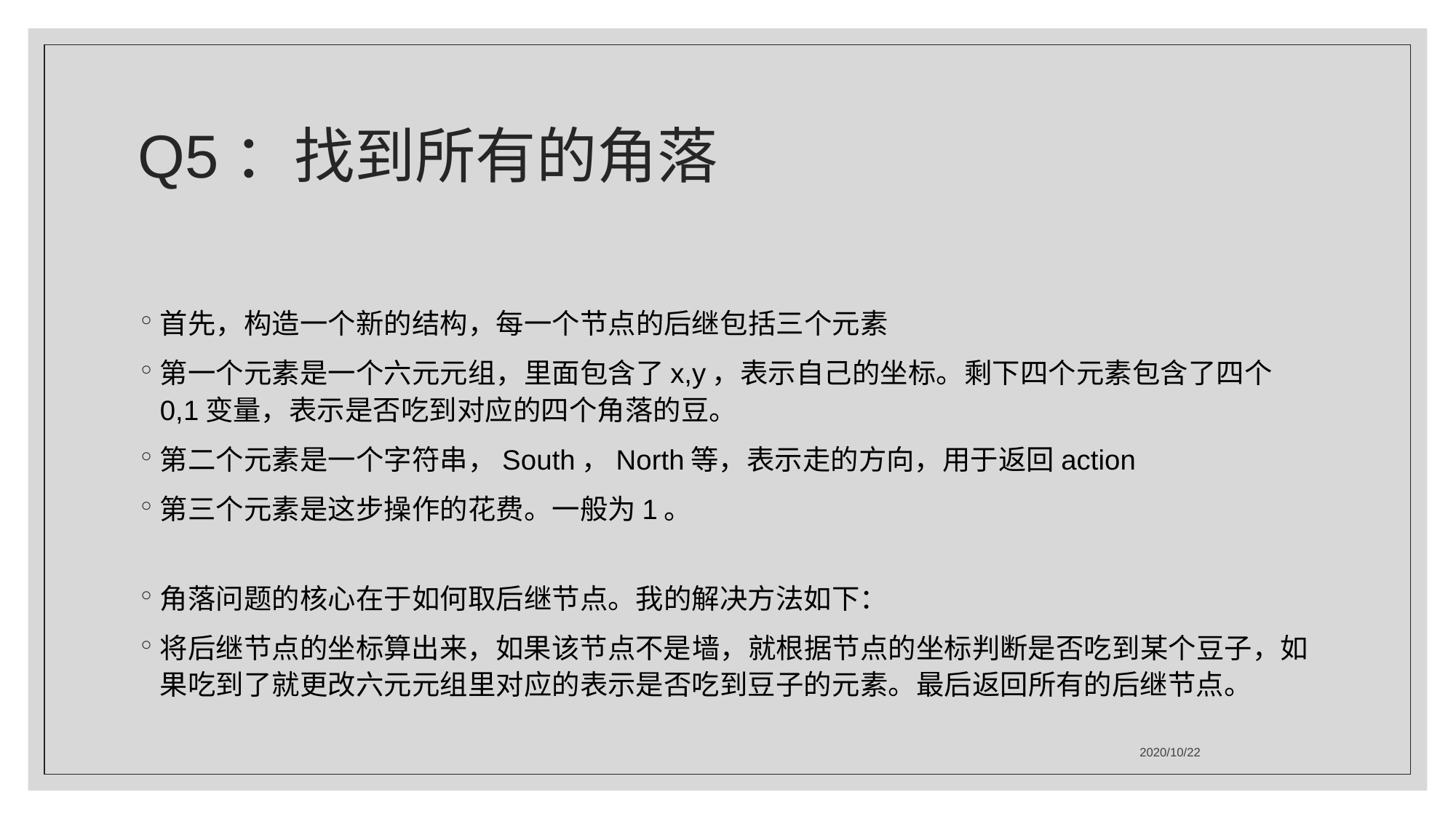

# Q5：找到所有的角落

首先，构造一个新的结构，每一个节点的后继包括三个元素
第一个元素是一个六元元组，里面包含了x,y，表示自己的坐标。剩下四个元素包含了四个0,1变量，表示是否吃到对应的四个角落的豆。
第二个元素是一个字符串，South，North等，表示走的方向，用于返回action
第三个元素是这步操作的花费。一般为1。

角落问题的核心在于如何取后继节点。我的解决方法如下：
将后继节点的坐标算出来，如果该节点不是墙，就根据节点的坐标判断是否吃到某个豆子，如果吃到了就更改六元元组里对应的表示是否吃到豆子的元素。最后返回所有的后继节点。
2020/10/22